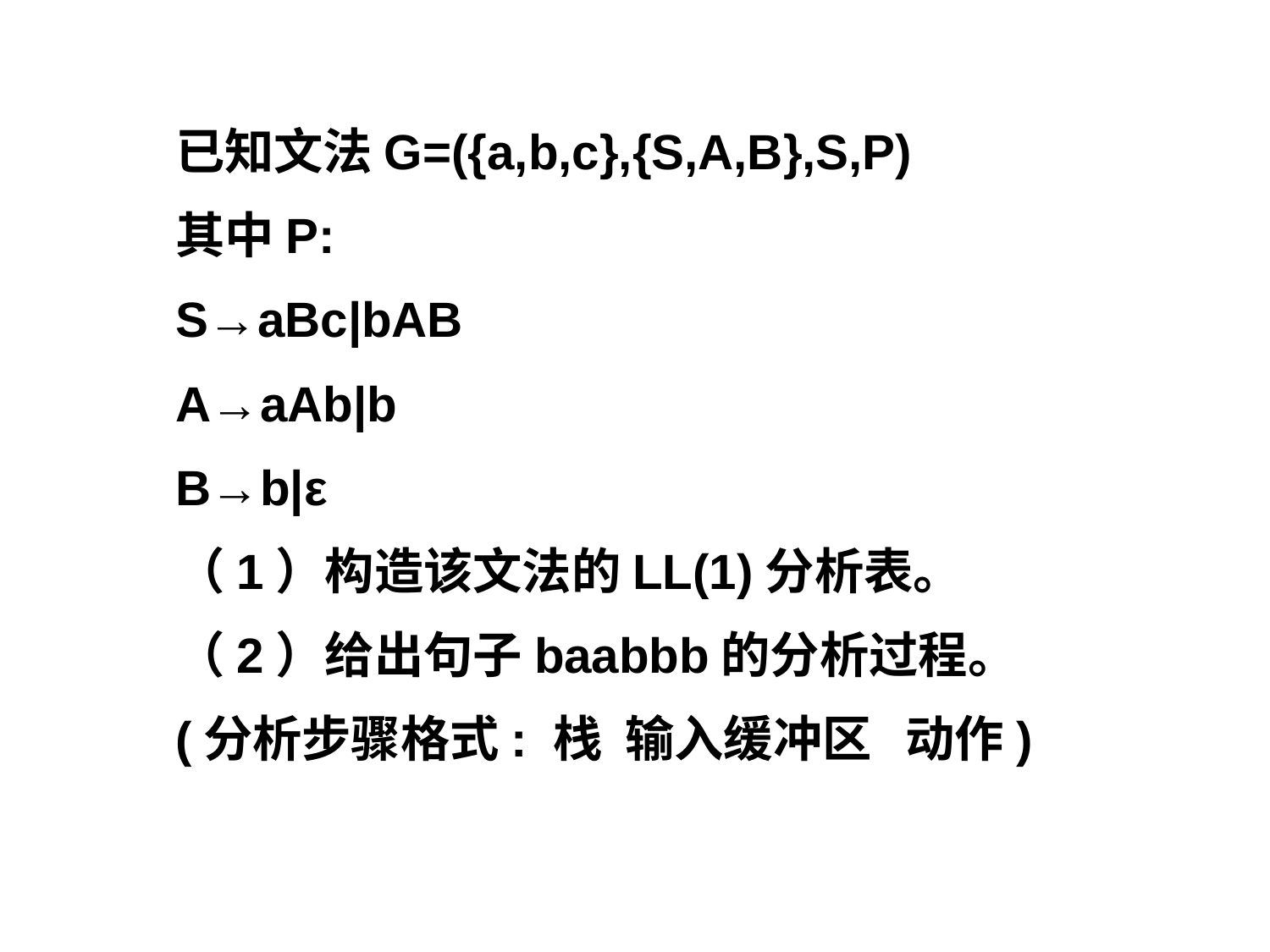

已知文法G=({a,b,c},{S,A,B},S,P)
其中P:
S→aBc|bAB
A→aAb|b
B→b|ε
（1）构造该文法的LL(1)分析表。
（2）给出句子baabbb的分析过程。
(分析步骤格式: 栈  输入缓冲区   动作)